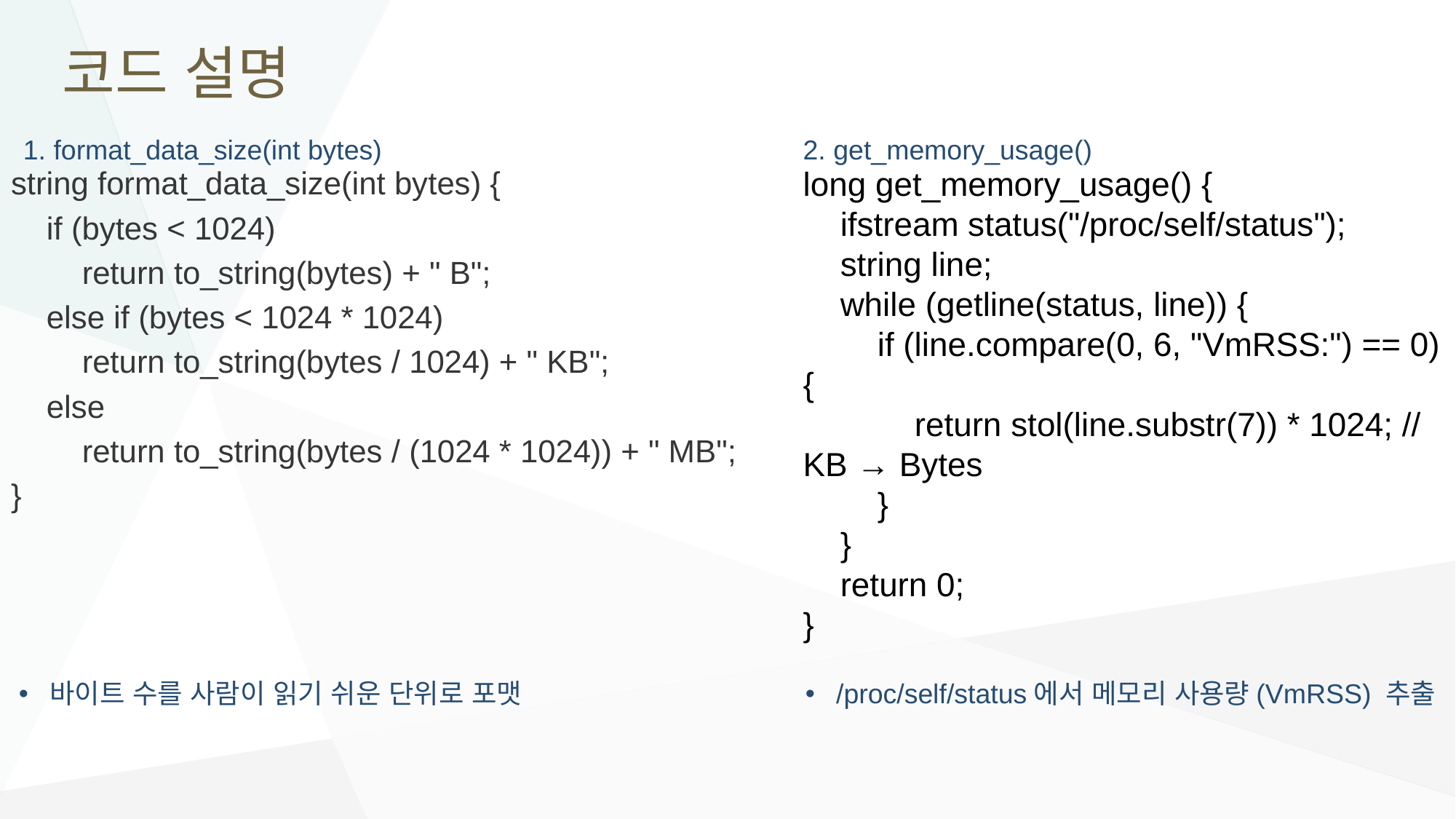

# 코드 설명
1. format_data_size(int bytes)
2. get_memory_usage()
long get_memory_usage() {
    ifstream status("/proc/self/status");
    string line;
    while (getline(status, line)) {
        if (line.compare(0, 6, "VmRSS:") == 0) {
            return stol(line.substr(7)) * 1024; // KB → Bytes
        }
    }
    return 0;
}
string format_data_size(int bytes) {
    if (bytes < 1024)
        return to_string(bytes) + " B";
    else if (bytes < 1024 * 1024)
        return to_string(bytes / 1024) + " KB";
    else
        return to_string(bytes / (1024 * 1024)) + " MB";
}

바이트 수를 사람이 읽기 쉬운 단위로 포맷
/proc/self/status에서 메모리 사용량(VmRSS) 추출